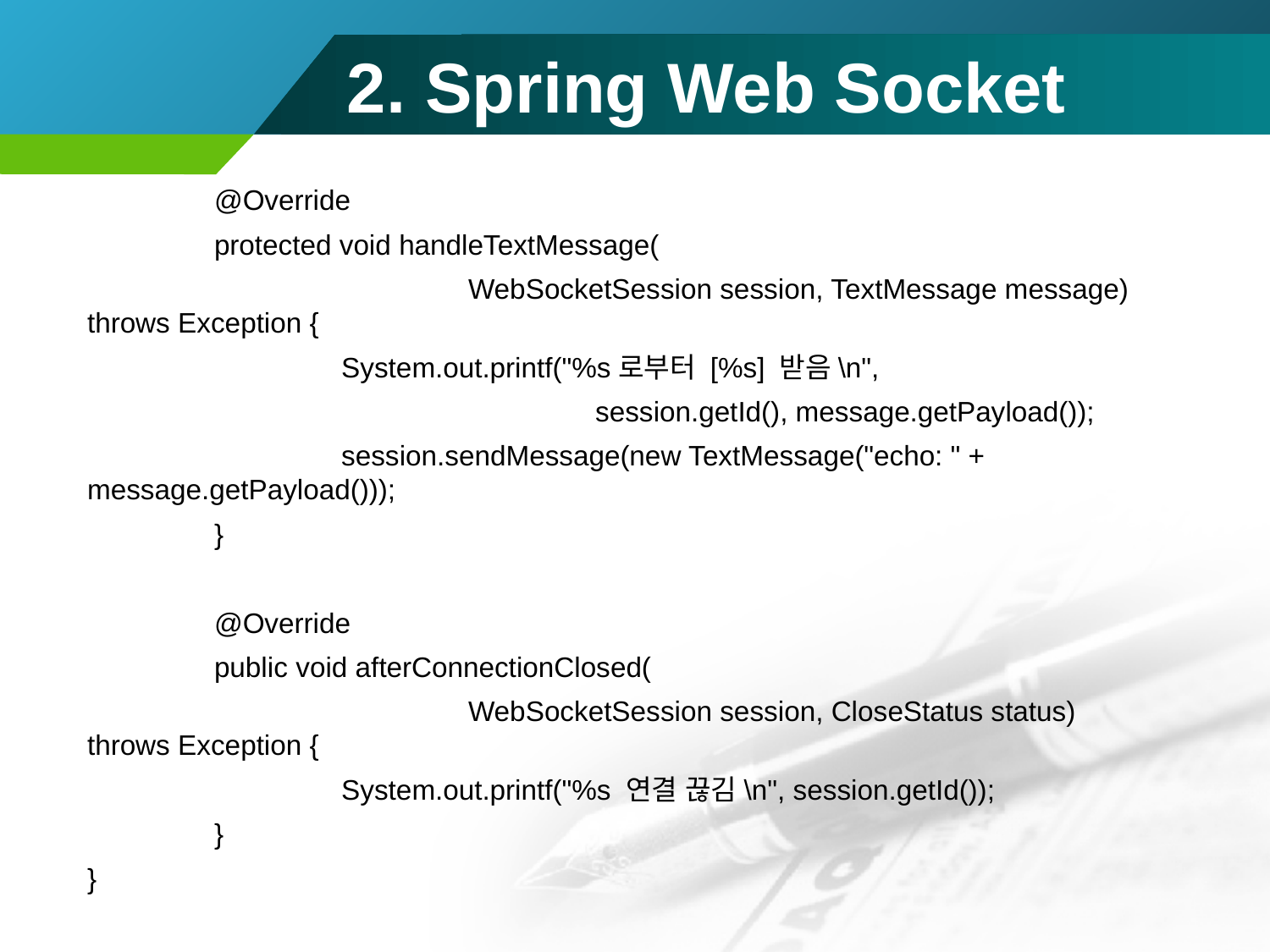

# 2. Spring Web Socket
	@Override
	protected void handleTextMessage(
			WebSocketSession session, TextMessage message) throws Exception {
		System.out.printf("%s로부터 [%s] 받음\n",
				session.getId(), message.getPayload());
		session.sendMessage(new TextMessage("echo: " + message.getPayload()));
	}

	@Override
	public void afterConnectionClosed(
			WebSocketSession session, CloseStatus status) throws Exception {
		System.out.printf("%s 연결 끊김\n", session.getId());
	}
}